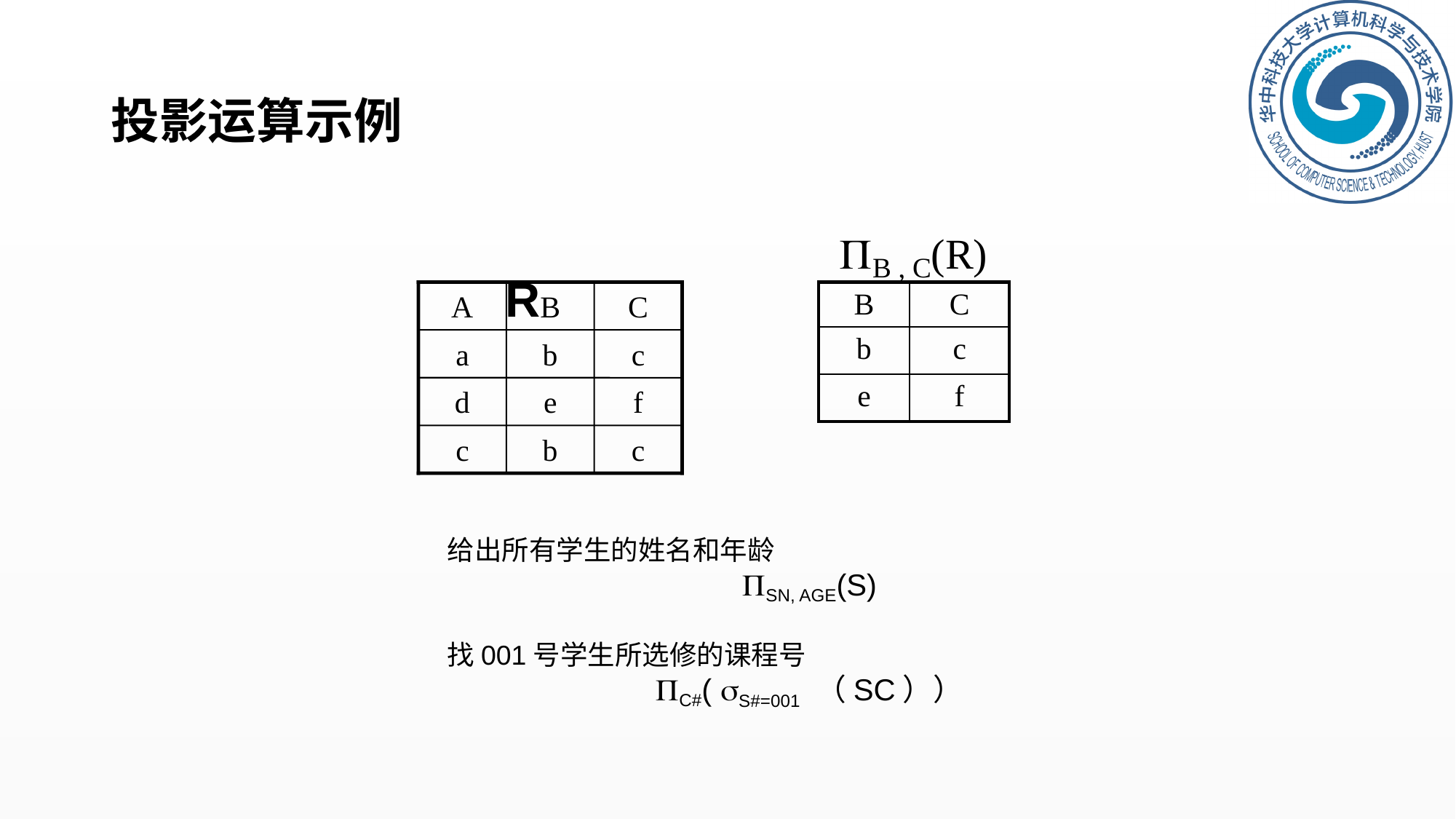

# 投影运算示例
 R
 ΠB , C(R)
A

B

C

a

b
c
d

e
f
c

b
c

| B | C |
| --- | --- |
| b | c |
| e | f |
给出所有学生的姓名和年龄
ΠSN, AGE(S)

找001号学生所选修的课程号
ΠC#( σS#=001 （SC））